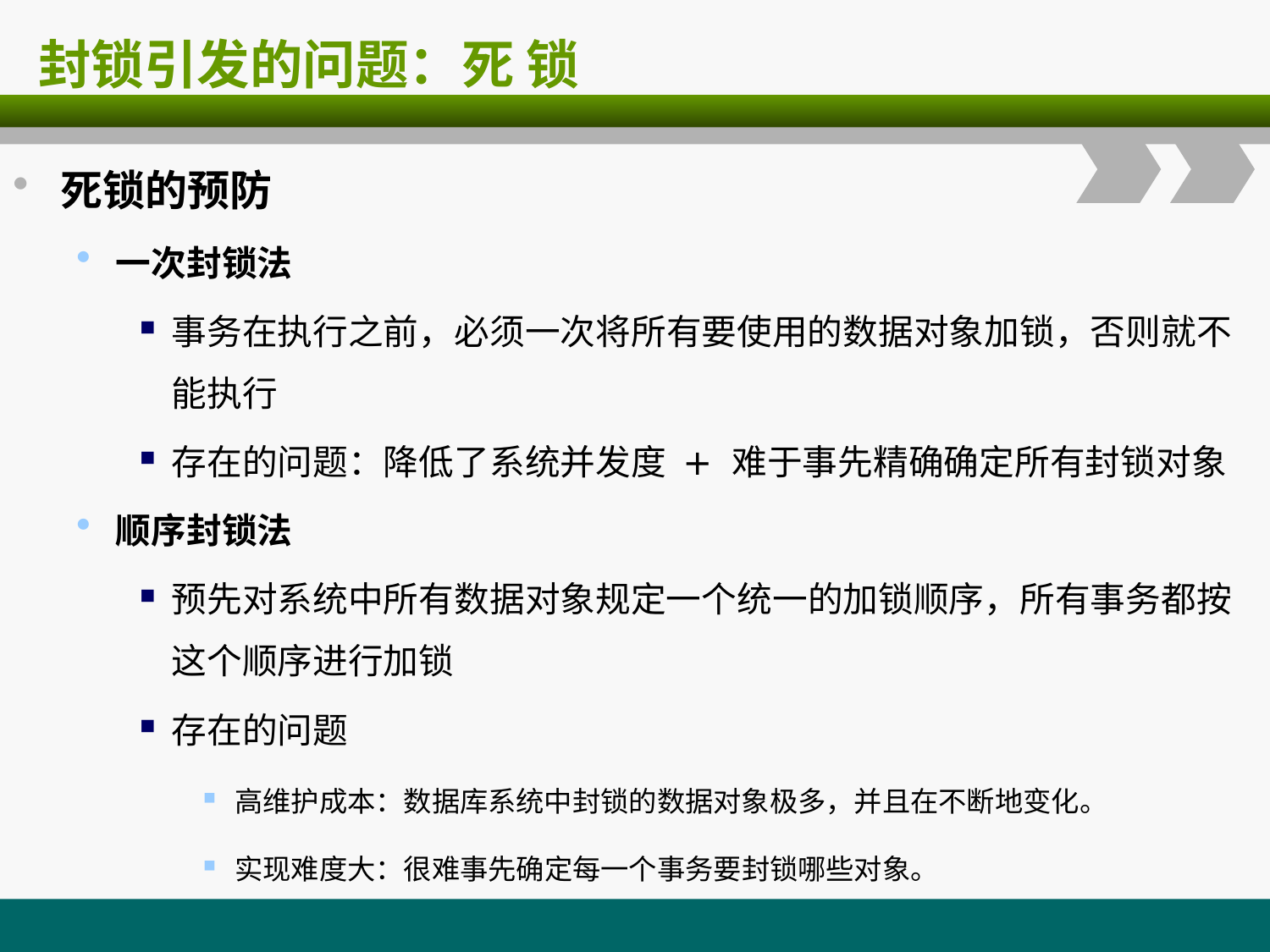

# 封锁引发的问题：死 锁
死锁的预防
一次封锁法
事务在执行之前，必须一次将所有要使用的数据对象加锁，否则就不能执行
存在的问题：降低了系统并发度 + 难于事先精确确定所有封锁对象
顺序封锁法
预先对系统中所有数据对象规定一个统一的加锁顺序，所有事务都按这个顺序进行加锁
存在的问题
高维护成本：数据库系统中封锁的数据对象极多，并且在不断地变化。
实现难度大：很难事先确定每一个事务要封锁哪些对象。